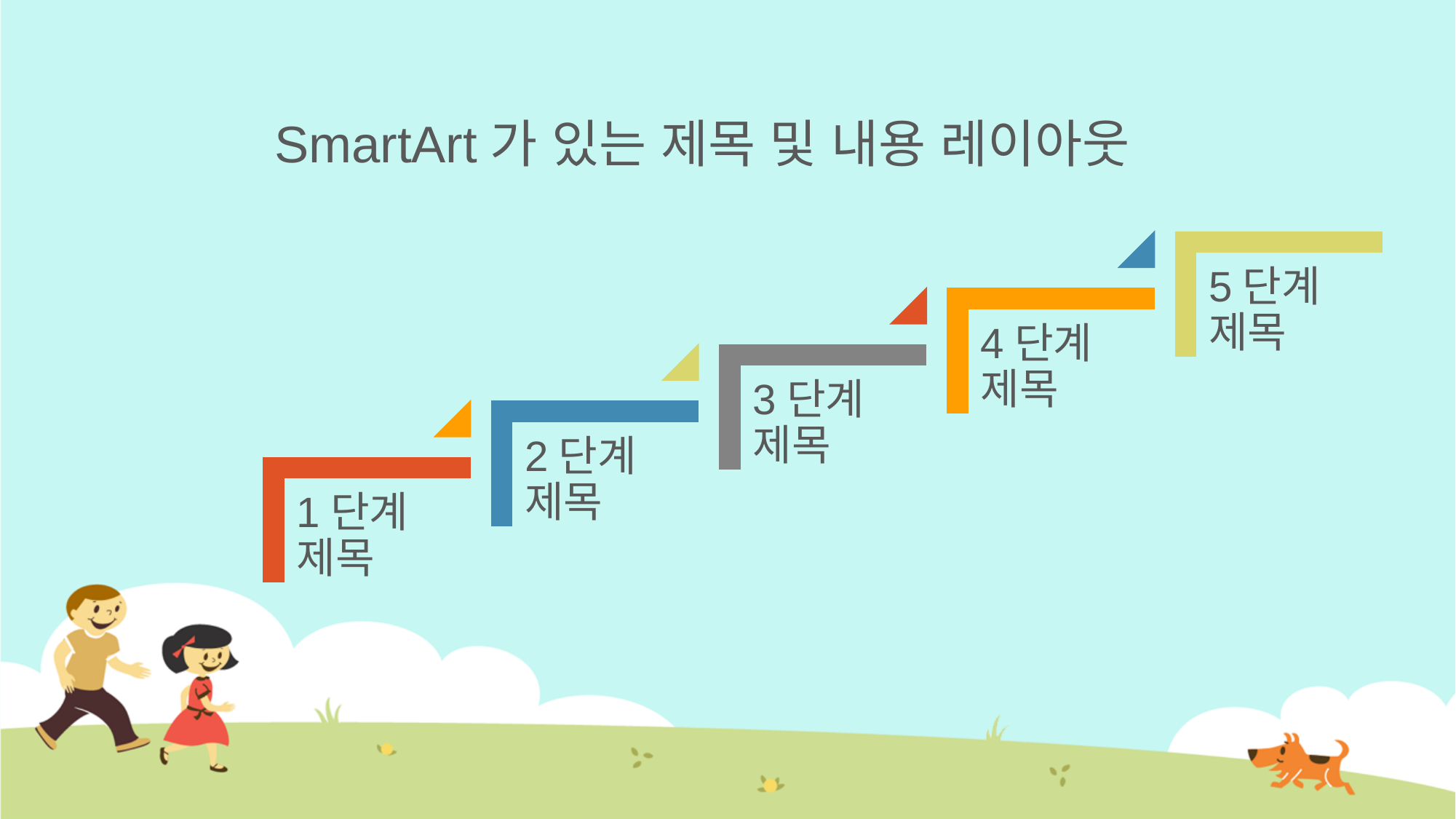

# SmartArt가 있는 제목 및 내용 레이아웃
1단계
제목
2단계
제목
3단계
제목
4단계
제목
5단계
제목